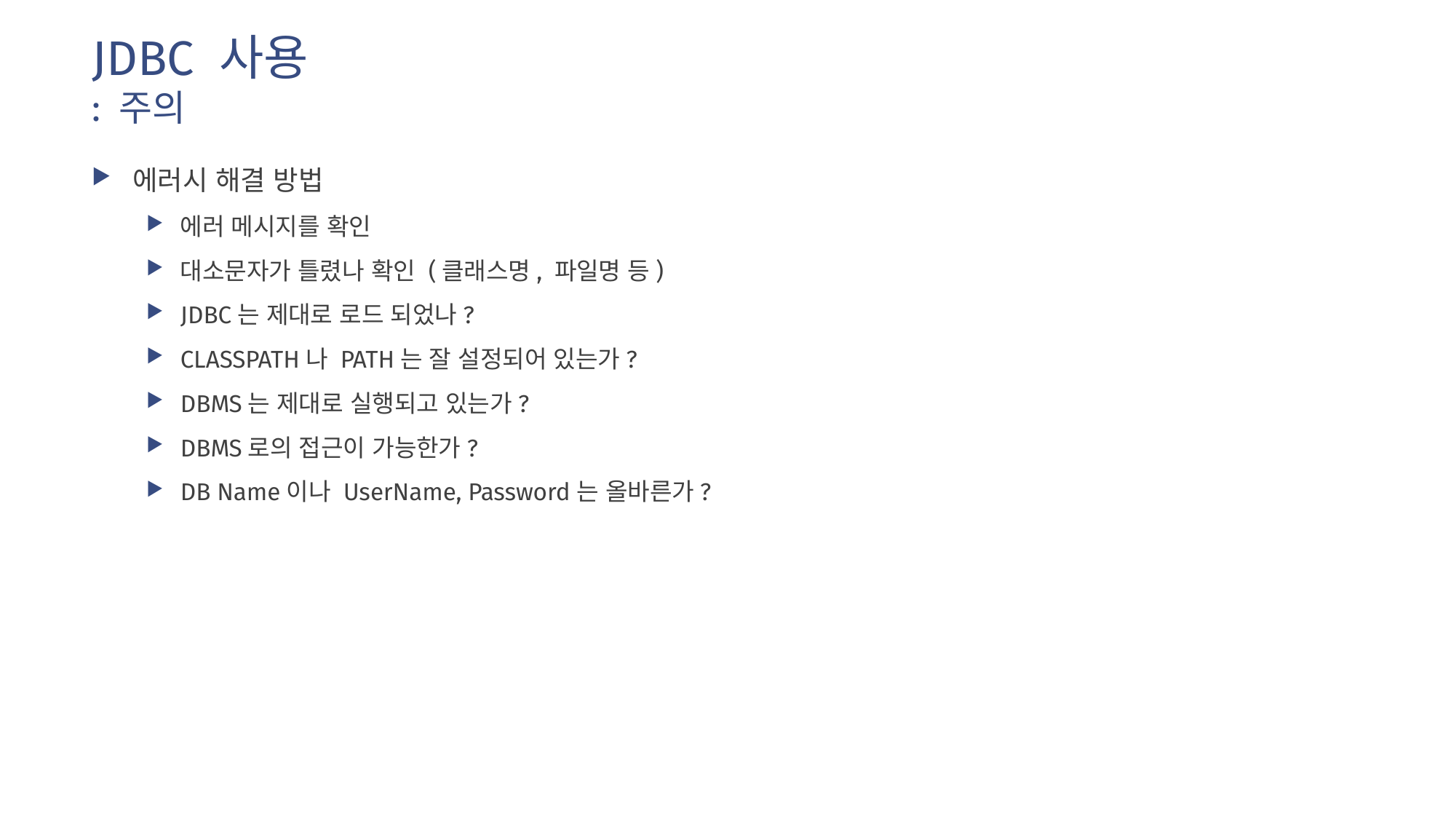

# JDBC 사용 : 주의
에러시 해결 방법
에러 메시지를 확인
대소문자가 틀렸나 확인 (클래스명, 파일명 등)
JDBC는 제대로 로드 되었나?
CLASSPATH나 PATH는 잘 설정되어 있는가?
DBMS는 제대로 실행되고 있는가?
DBMS로의 접근이 가능한가?
DB Name이나 UserName, Password는 올바른가?